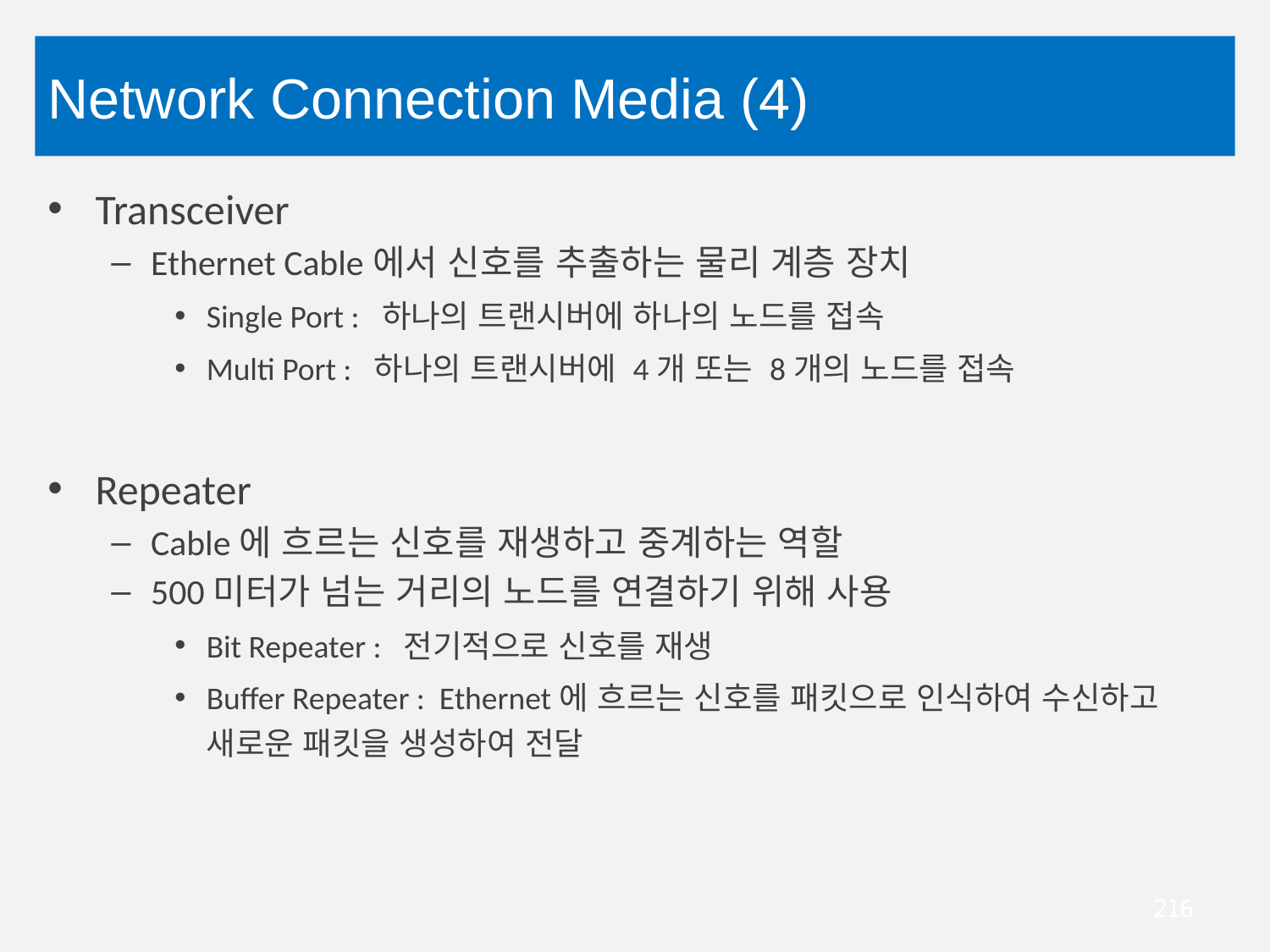

# Network Connection Media (4)
Transceiver
Ethernet Cable에서 신호를 추출하는 물리 계층 장치
Single Port :  하나의 트랜시버에 하나의 노드를 접속
Multi Port :  하나의 트랜시버에 4개 또는 8개의 노드를 접속

Repeater
Cable에 흐르는 신호를 재생하고 중계하는 역할
500미터가 넘는 거리의 노드를 연결하기 위해 사용
Bit Repeater :  전기적으로 신호를 재생
Buffer Repeater :  Ethernet에 흐르는 신호를 패킷으로 인식하여 수신하고 새로운 패킷을 생성하여 전달
216